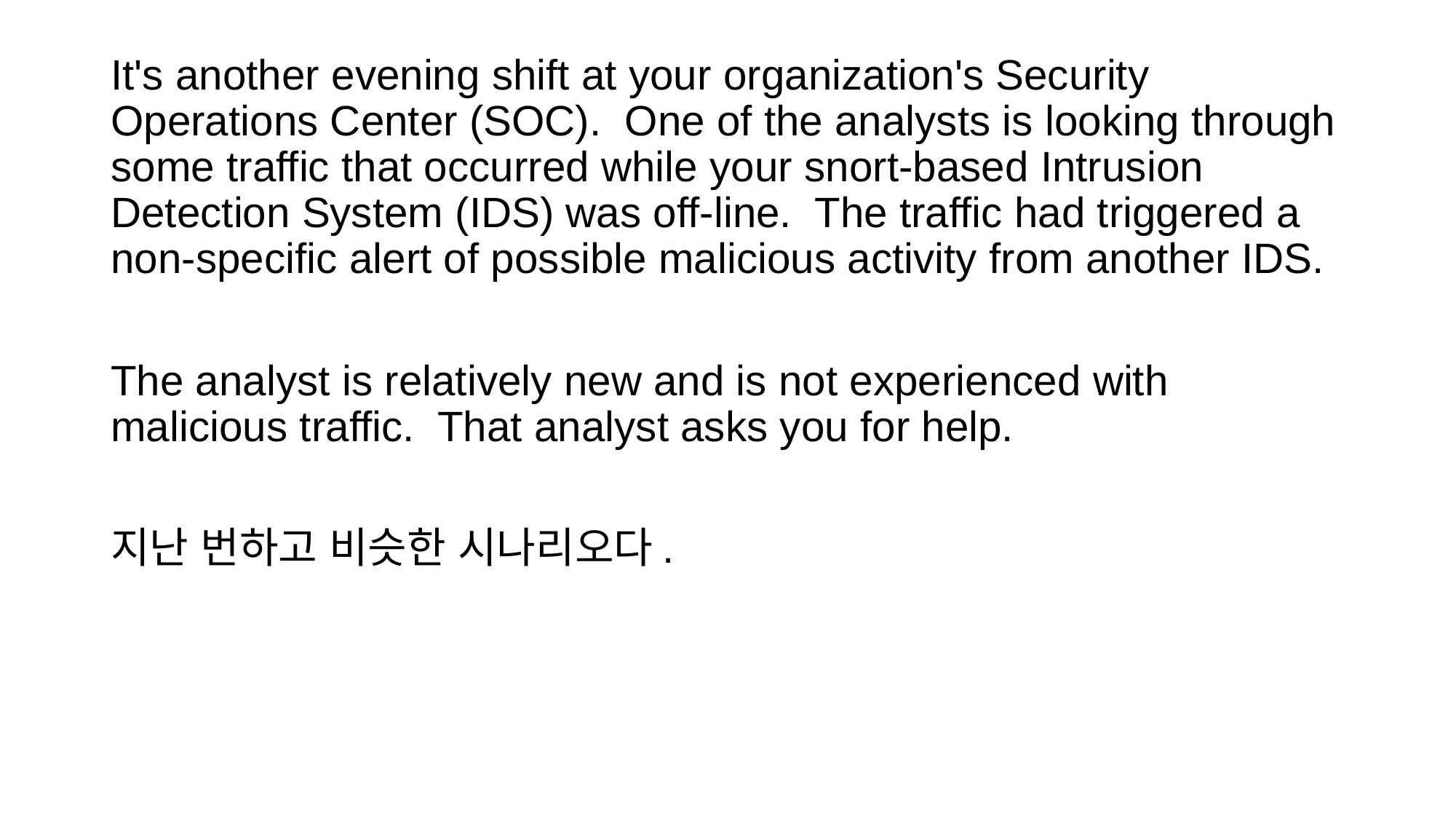

It's another evening shift at your organization's Security Operations Center (SOC).  One of the analysts is looking through some traffic that occurred while your snort-based Intrusion Detection System (IDS) was off-line.  The traffic had triggered a non-specific alert of possible malicious activity from another IDS.

The analyst is relatively new and is not experienced with malicious traffic.  That analyst asks you for help.

지난 번하고 비슷한 시나리오다.